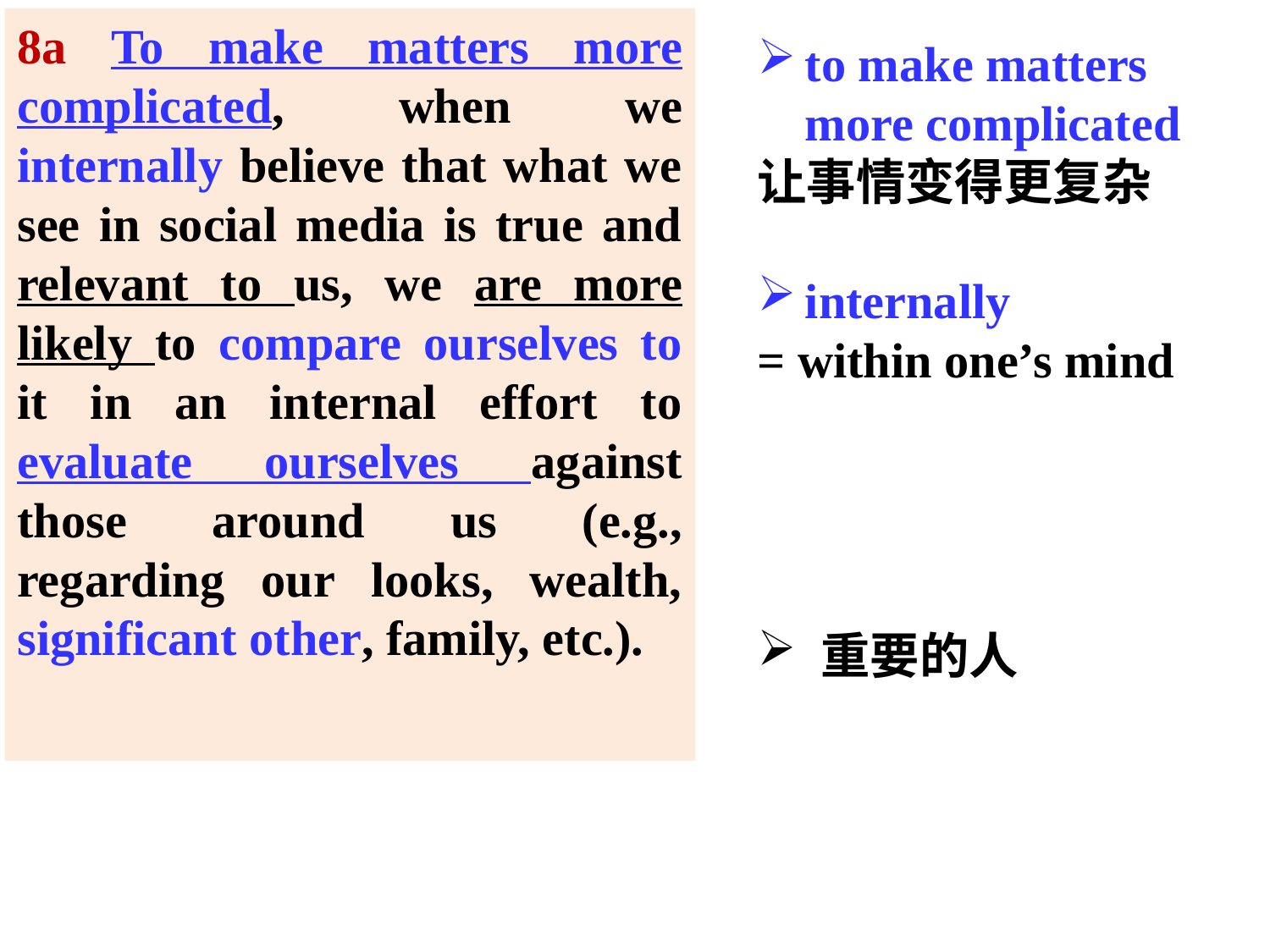

8a To make matters more complicated, when we internally believe that what we see in social media is true and relevant to us, we are more likely to compare ourselves to it in an internal effort to evaluate ourselves against those around us (e.g., regarding our looks, wealth, significant other, family, etc.).

to make matters more complicated
让事情变得更复杂

internally
= within one’s mind

重要的人